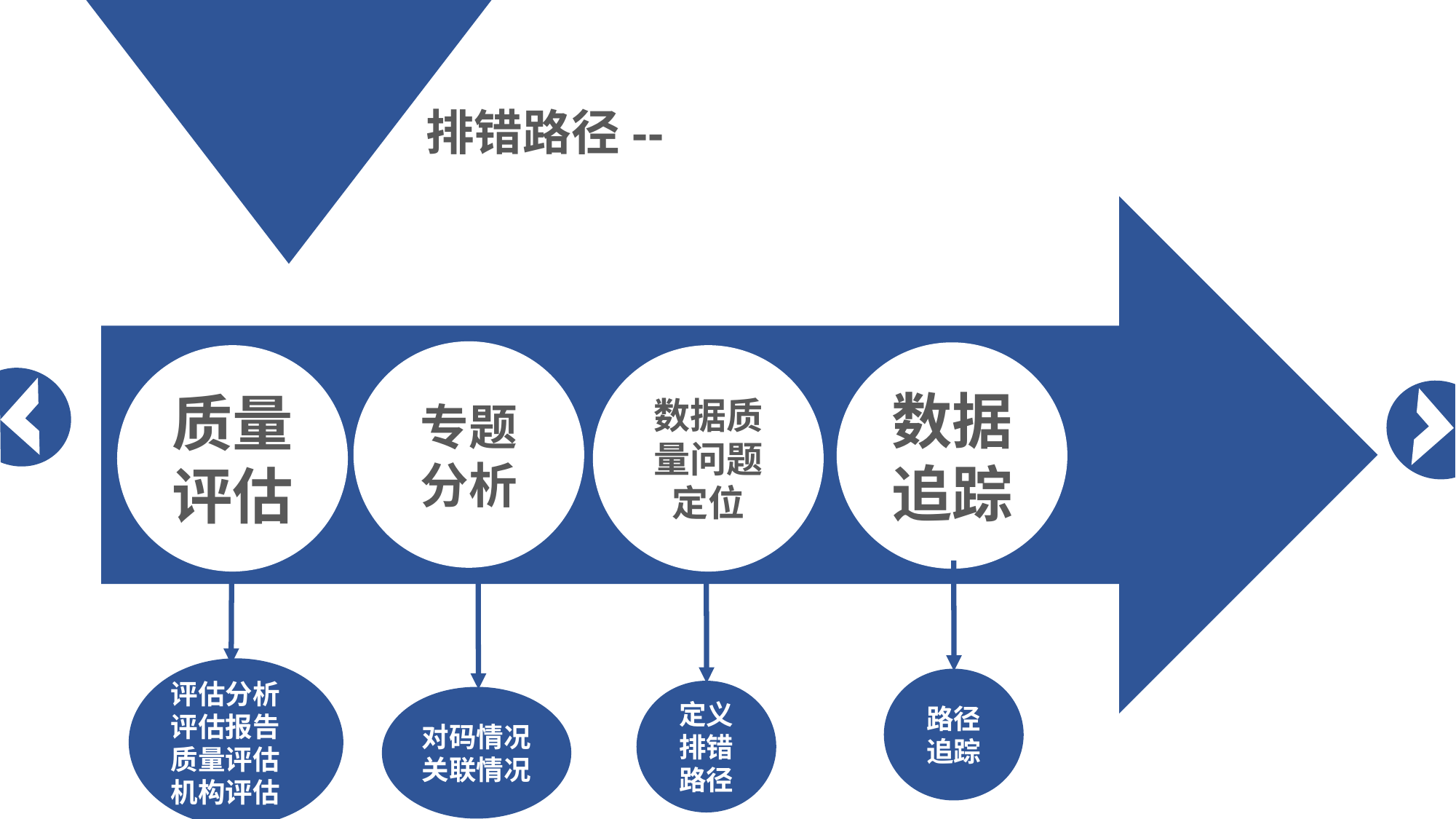

排错路径--

专题分析
数据追踪
质量评估

数据质量问题定位

2015年工作展望

评估分析评估报告质量评估机构评估
路径追踪
定义排错路径
对码情况
关联情况